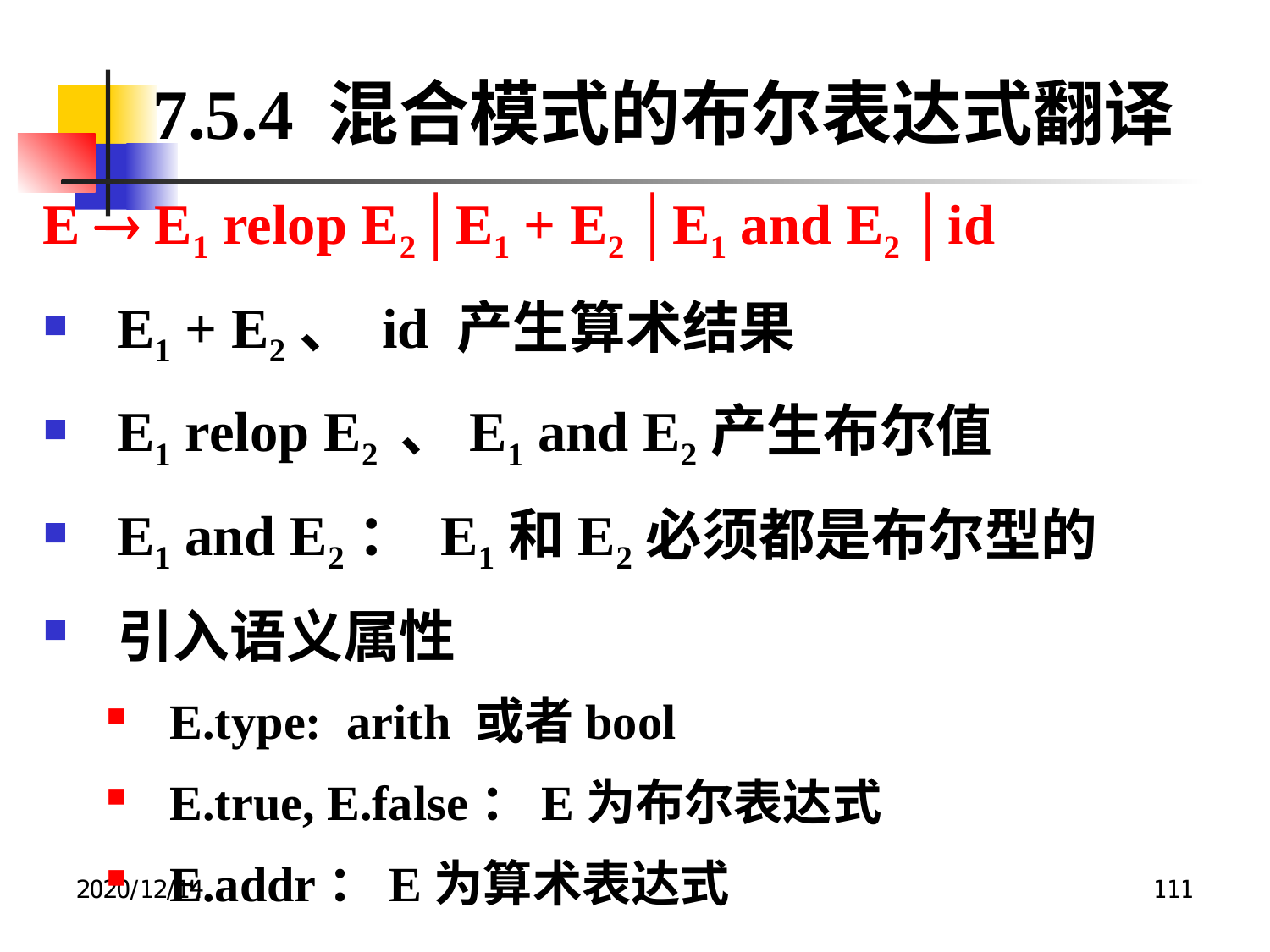

7.5.4 混合模式的布尔表达式翻译
E → E1 relop E2│E1 + E2 │E1 and E2 │id
E1 + E2、 id 产生算术结果
E1 relop E2 、E1 and E2产生布尔值
E1 and E2： E1和E2必须都是布尔型的
引入语义属性
E.type:  arith 或者bool
E.true, E.false：E为布尔表达式
E.addr：E为算术表达式
2020/12/14
111